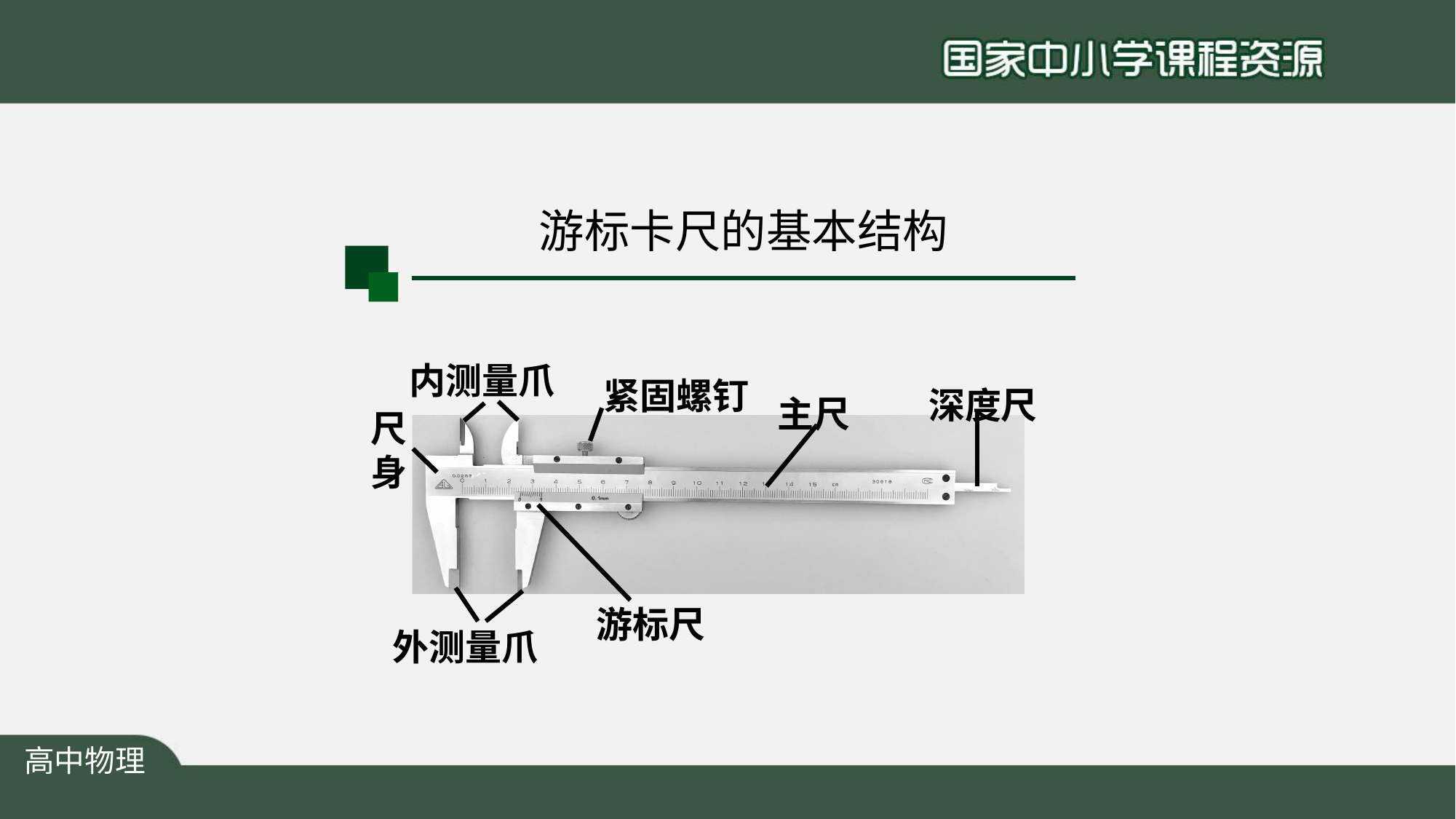

# 游标卡尺的基本结构

内测量爪
紧固螺钉
深度尺
主尺

尺 身

游标尺
外测量爪
高中物理